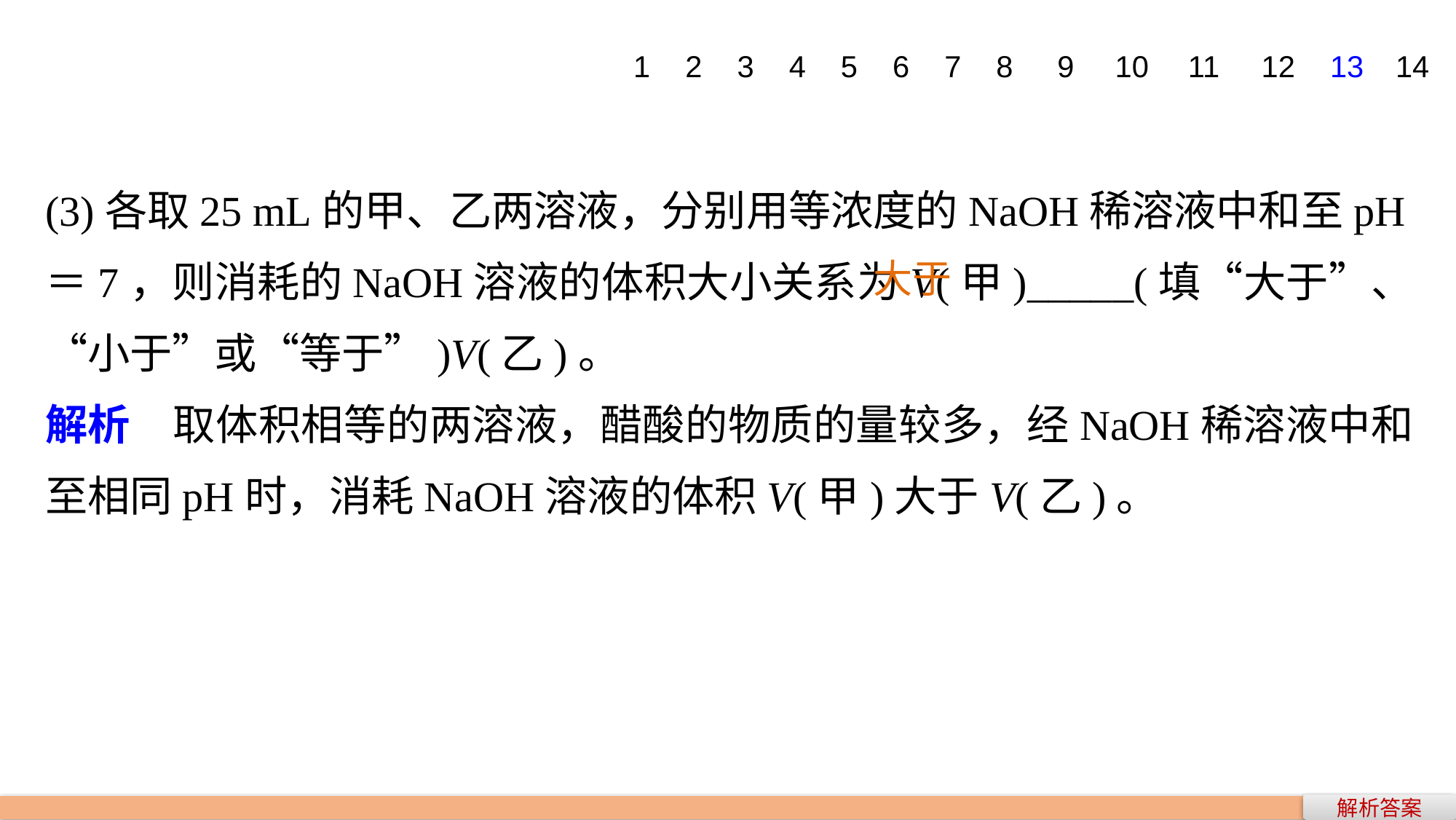

1
2
3
4
5
6
7
8
9
10
11
12
13
14
(3)各取25 mL的甲、乙两溶液，分别用等浓度的NaOH稀溶液中和至pH＝7，则消耗的NaOH溶液的体积大小关系为V(甲)_____(填“大于”、“小于”或“等于”)V(乙)。
解析　取体积相等的两溶液，醋酸的物质的量较多，经NaOH稀溶液中和至相同pH时，消耗NaOH溶液的体积V(甲)大于V(乙)。
大于
解析答案